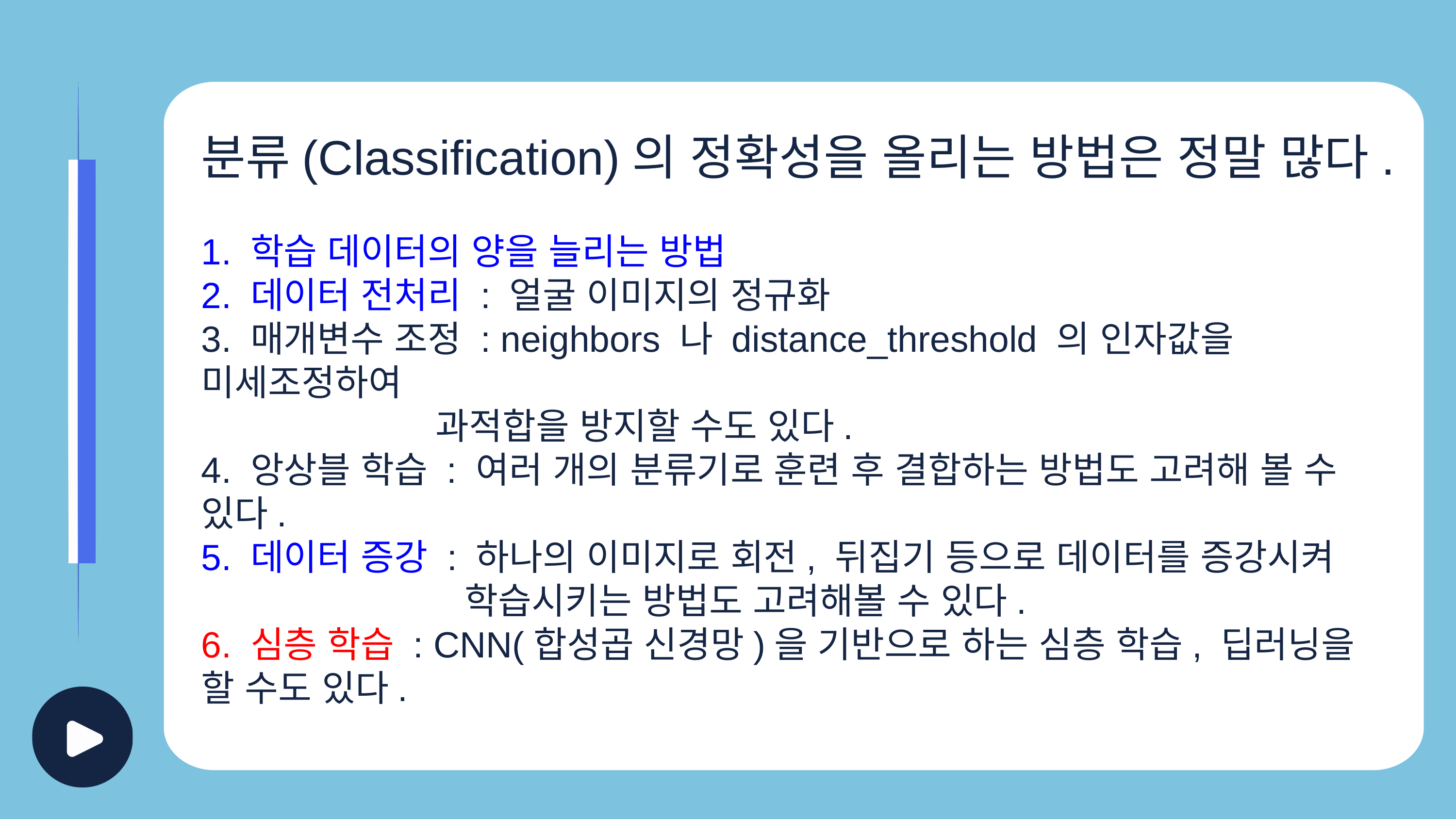

분류(Classification)의 정확성을 올리는 방법은 정말 많다.

1. 학습 데이터의 양을 늘리는 방법
2. 데이터 전처리 : 얼굴 이미지의 정규화
3. 매개변수 조정 : neighbors 나 distance_threshold 의 인자값을 미세조정하여
	               과적합을 방지할 수도 있다.
4. 앙상블 학습 : 여러 개의 분류기로 훈련 후 결합하는 방법도 고려해 볼 수 있다.
5. 데이터 증강 : 하나의 이미지로 회전, 뒤집기 등으로 데이터를 증강시켜
                         학습시키는 방법도 고려해볼 수 있다.
6. 심층 학습 : CNN(합성곱 신경망)을 기반으로 하는 심층 학습, 딥러닝을 할 수도 있다.